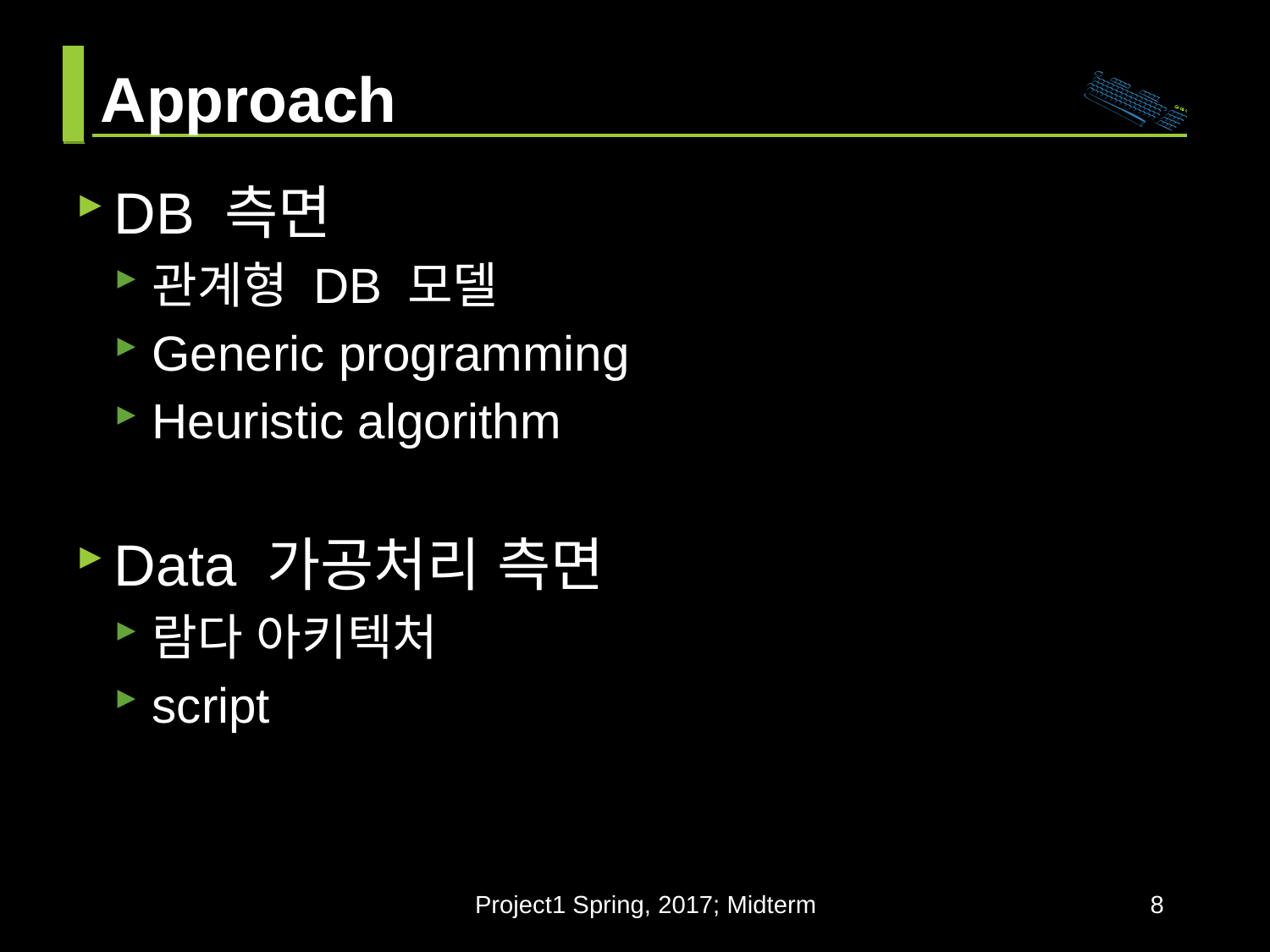

# Approach
DB 측면
관계형 DB 모델
Generic programming
Heuristic algorithm

Data 가공처리 측면
람다 아키텍처
script

Project1 Spring, 2017; Midterm
8